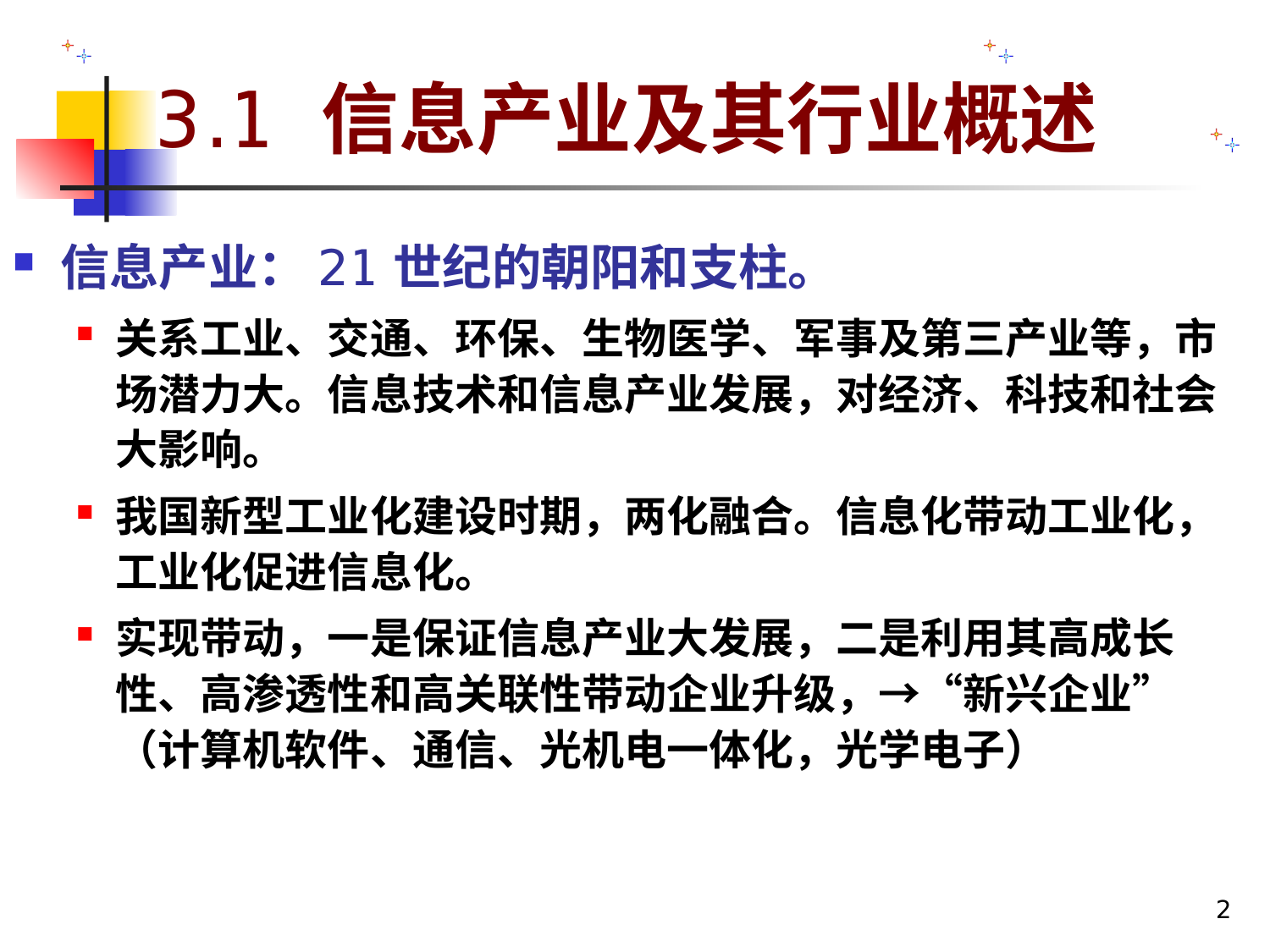

# 3.1 信息产业及其行业概述
信息产业：21世纪的朝阳和支柱。
关系工业、交通、环保、生物医学、军事及第三产业等，市场潜力大。信息技术和信息产业发展，对经济、科技和社会大影响。
我国新型工业化建设时期，两化融合。信息化带动工业化，工业化促进信息化。
实现带动，一是保证信息产业大发展，二是利用其高成长性、高渗透性和高关联性带动企业升级，→“新兴企业”（计算机软件、通信、光机电一体化，光学电子）
2